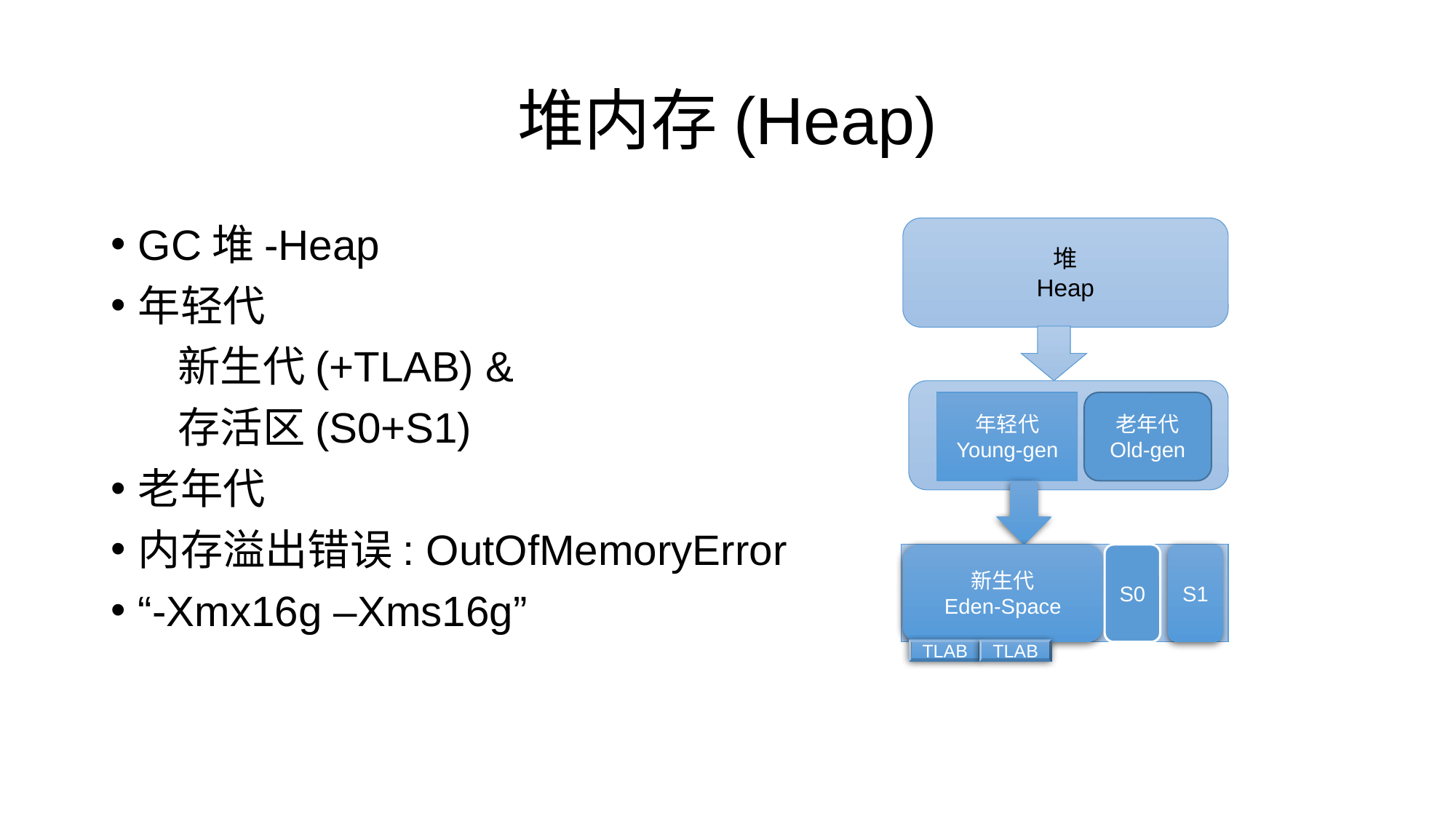

# 堆内存(Heap)
GC堆-Heap
年轻代
      新生代(+TLAB) &
      存活区(S0+S1)
老年代
内存溢出错误: OutOfMemoryError
“-Xmx16g –Xms16g”
堆
Heap

年轻代
Young-gen
老年代
Old-gen

S0
S1
新生代
Eden-Space
TLAB
TLAB